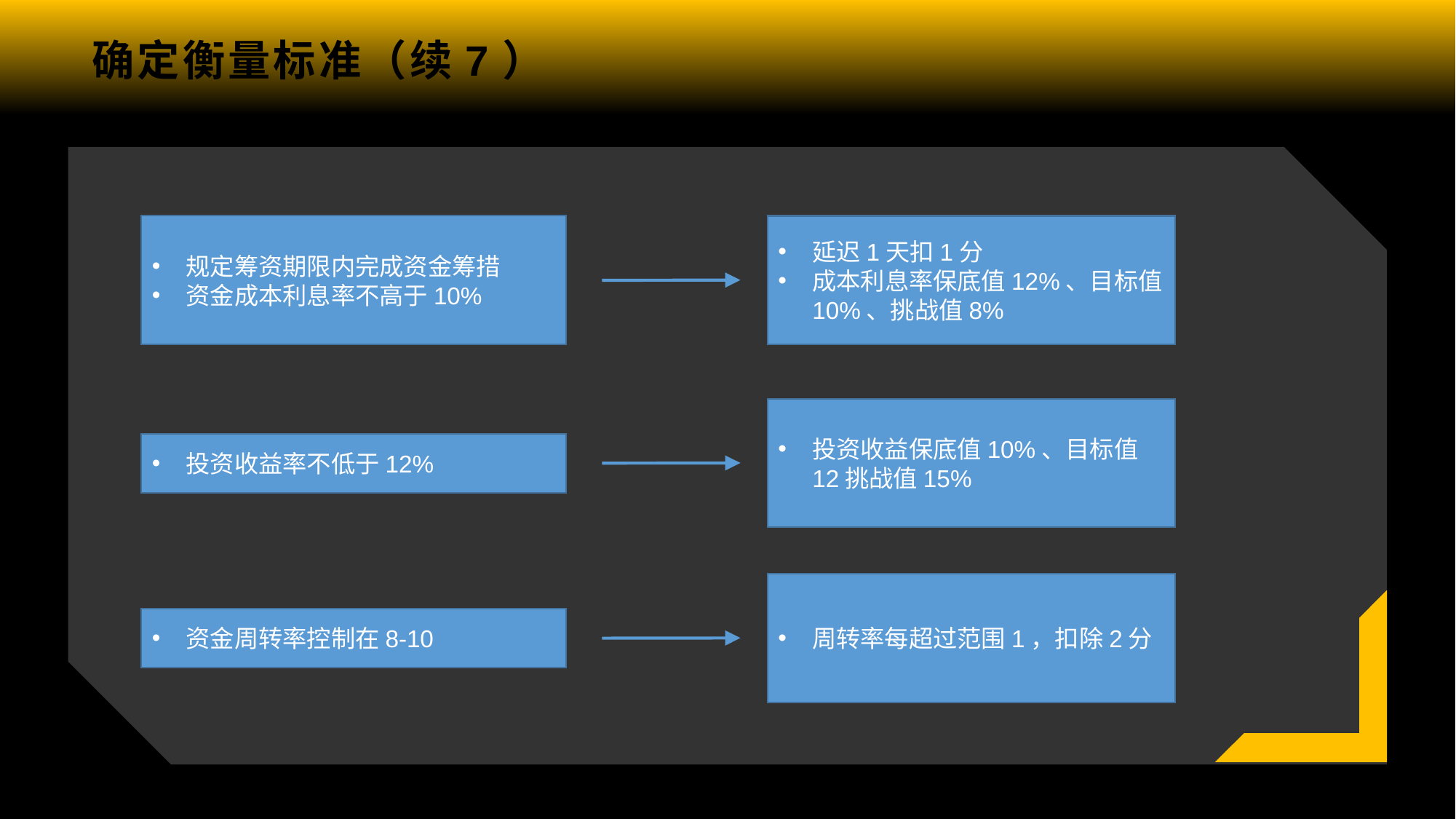

# 确定衡量标准（续7）

规定筹资期限内完成资金筹措
资金成本利息率不高于10%
延迟1天扣1分
成本利息率保底值12%、目标值10%、挑战值8%
投资收益保底值10%、目标值12挑战值15%
投资收益率不低于12%
周转率每超过范围1，扣除2分

资金周转率控制在8-10